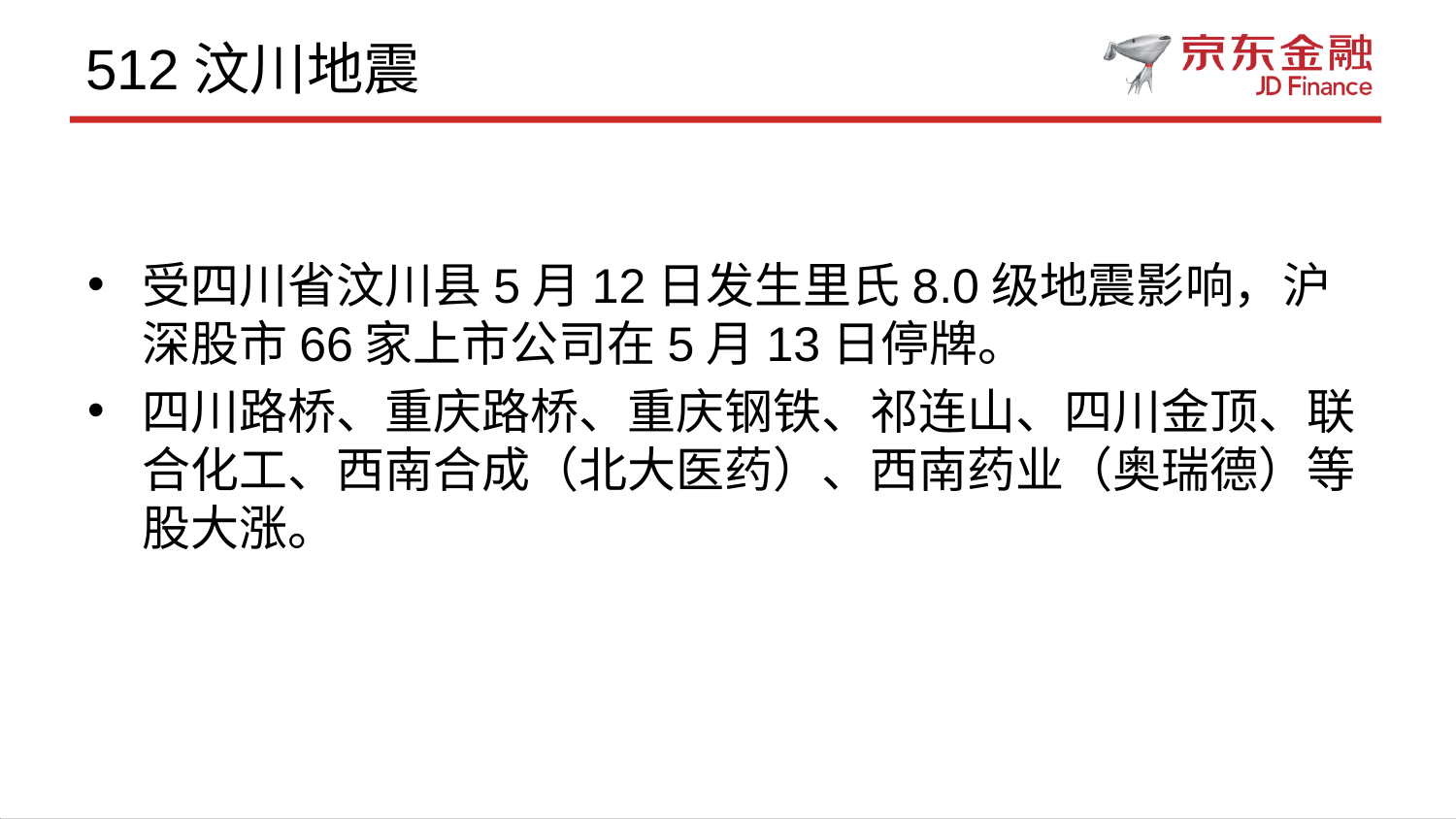

# 512汶川地震
受四川省汶川县5月12日发生里氏8.0级地震影响，沪深股市66家上市公司在5月13日停牌。
四川路桥、重庆路桥、重庆钢铁、祁连山、四川金顶、联合化工、西南合成（北大医药）、西南药业（奥瑞德）等股大涨。